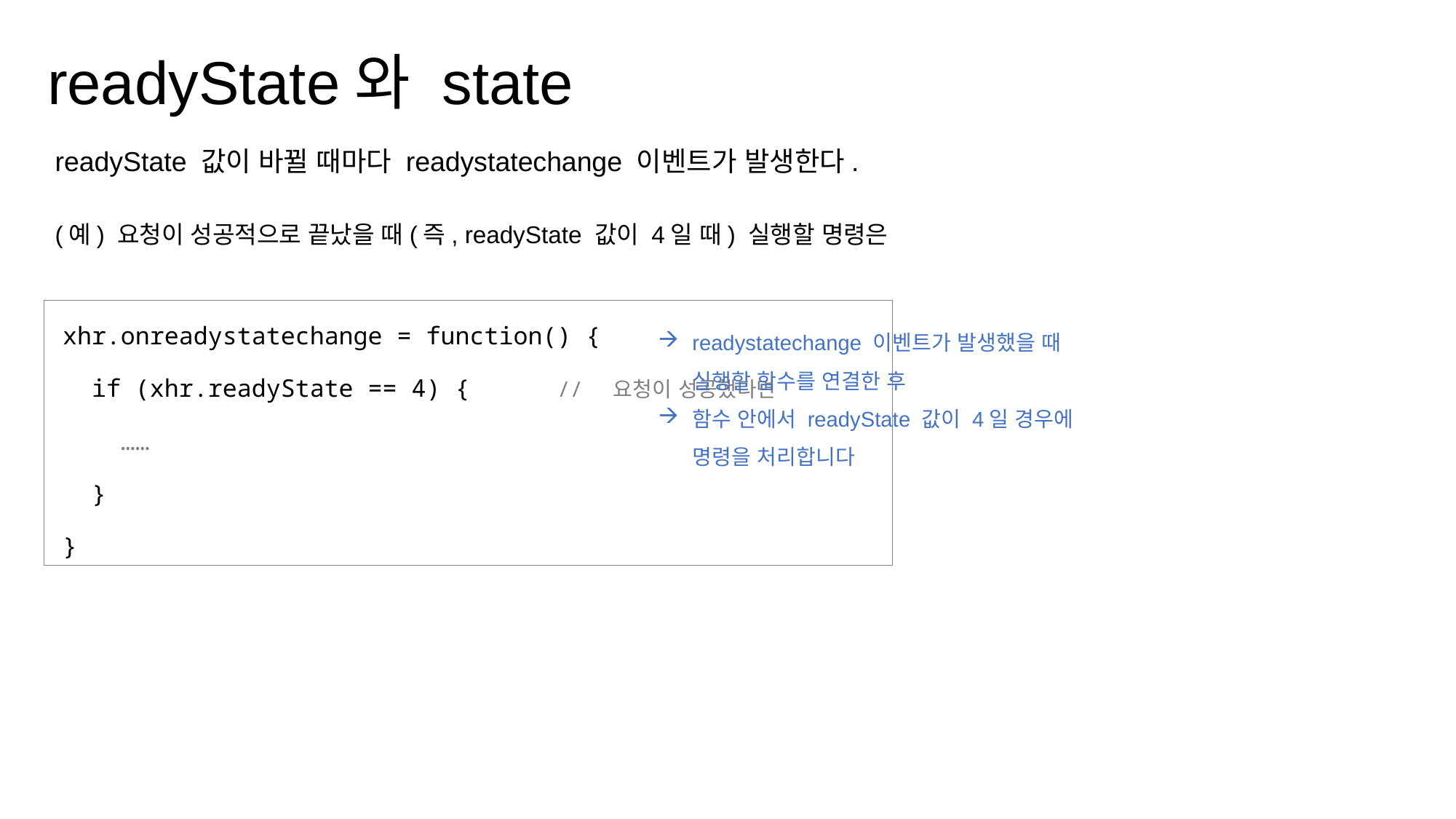

readyState와 state
readyState 값이 바뀔 때마다 readystatechange 이벤트가 발생한다.
(예) 요청이 성공적으로 끝났을 때(즉, readyState 값이 4일 때) 실행할 명령은
xhr.onreadystatechange = function() {
  if (xhr.readyState == 4) {      //  요청이 성공했다면
    ……
  }
}
readystatechange 이벤트가 발생했을 때 실행할 함수를 연결한 후
함수 안에서 readyState 값이 4일 경우에 명령을 처리합니다